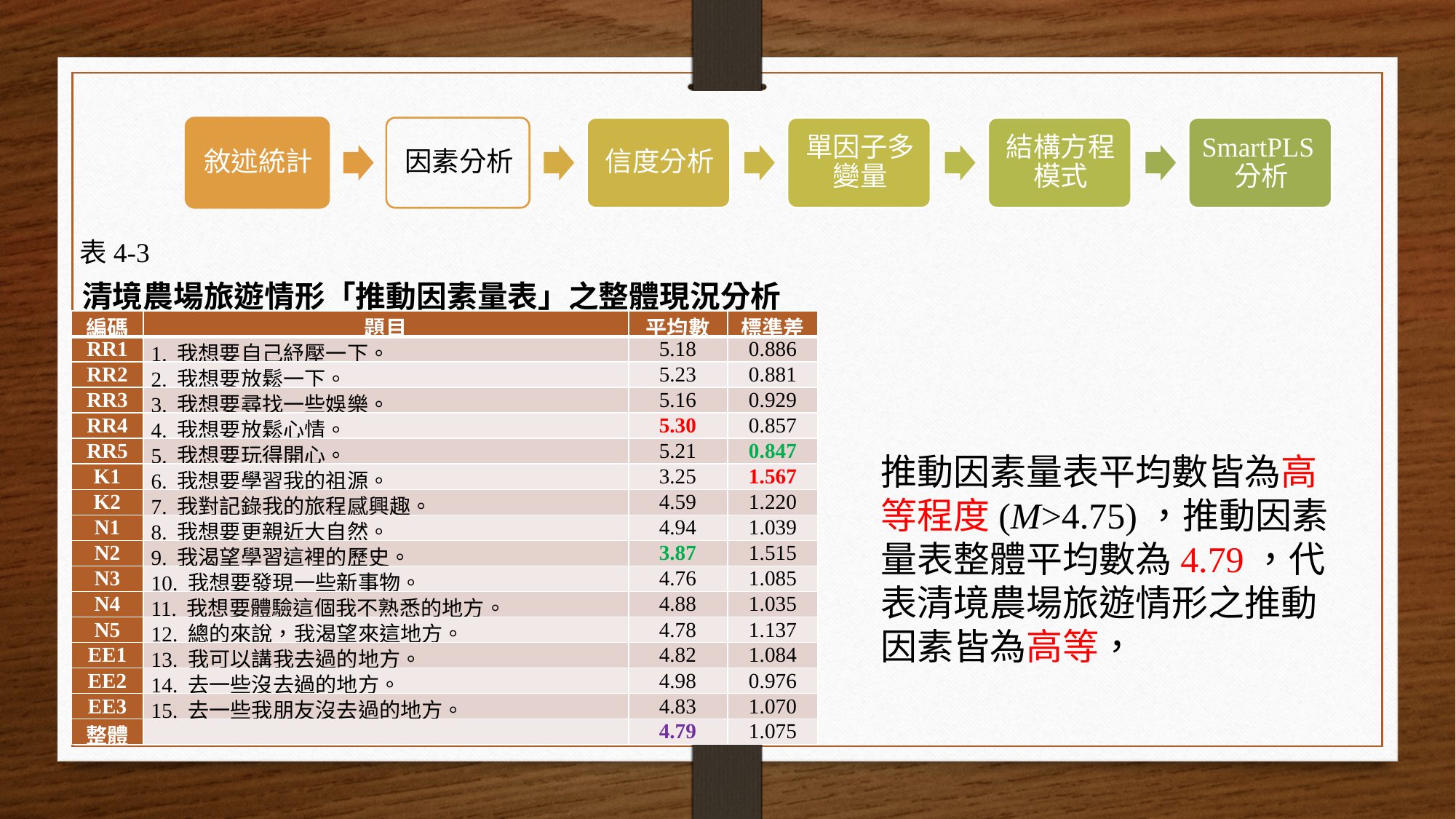

敘述統計

因素分析

信度分析

單因子多變量

結構方程模式

SmartPLS分析
表4-3
清境農場旅遊情形「推動因素量表」之整體現況分析
| 編碼 | 題目 | 平均數 | 標準差 |
| --- | --- | --- | --- |
| RR1 | 1. 我想要自己紓壓一下。 | 5.18 | 0.886 |
| RR2 | 2. 我想要放鬆一下。 | 5.23 | 0.881 |
| RR3 | 3. 我想要尋找一些娛樂。 | 5.16 | 0.929 |
| RR4 | 4. 我想要放鬆心情。 | 5.30 | 0.857 |
| RR5 | 5. 我想要玩得開心。 | 5.21 | 0.847 |
| K1 | 6. 我想要學習我的祖源。 | 3.25 | 1.567 |
| K2 | 7. 我對記錄我的旅程感興趣。 | 4.59 | 1.220 |
| N1 | 8. 我想要更親近大自然。 | 4.94 | 1.039 |
| N2 | 9. 我渴望學習這裡的歷史。 | 3.87 | 1.515 |
| N3 | 10. 我想要發現一些新事物。 | 4.76 | 1.085 |
| N4 | 11. 我想要體驗這個我不熟悉的地方。 | 4.88 | 1.035 |
| N5 | 12. 總的來說，我渴望來這地方。 | 4.78 | 1.137 |
| EE1 | 13. 我可以講我去過的地方。 | 4.82 | 1.084 |
| EE2 | 14. 去一些沒去過的地方。 | 4.98 | 0.976 |
| EE3 | 15. 去一些我朋友沒去過的地方。 | 4.83 | 1.070 |
| 整體 |  | 4.79 | 1.075 |
推動因素量表平均數皆為高等程度(M>4.75)，推動因素量表整體平均數為4.79，代表清境農場旅遊情形之推動因素皆為高等，